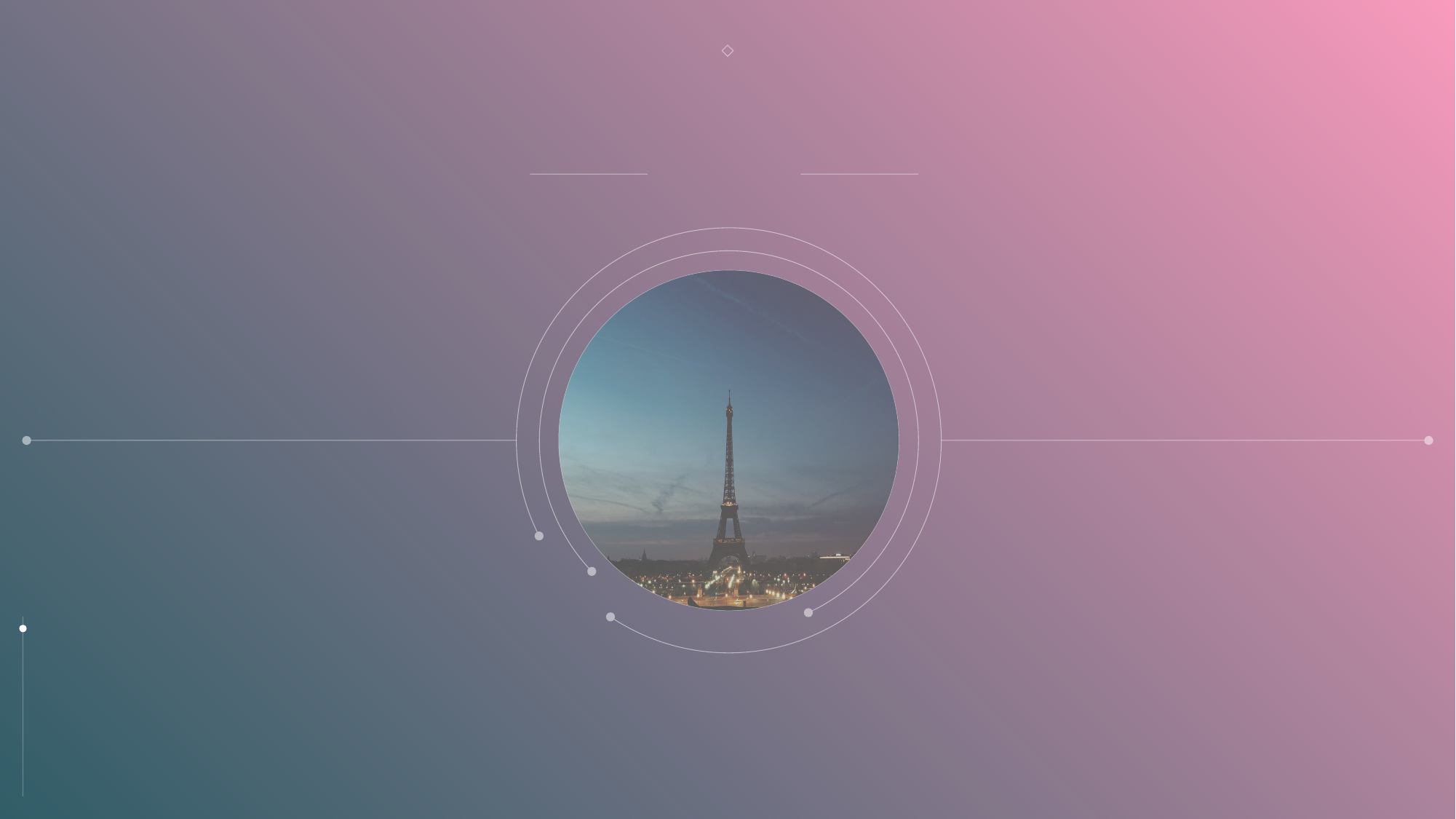

# 후방 카메라
Main Idea

Explanation
Concept
Function
Practicality
Problem

Smart Stick – Fujitsy(Japan)
3